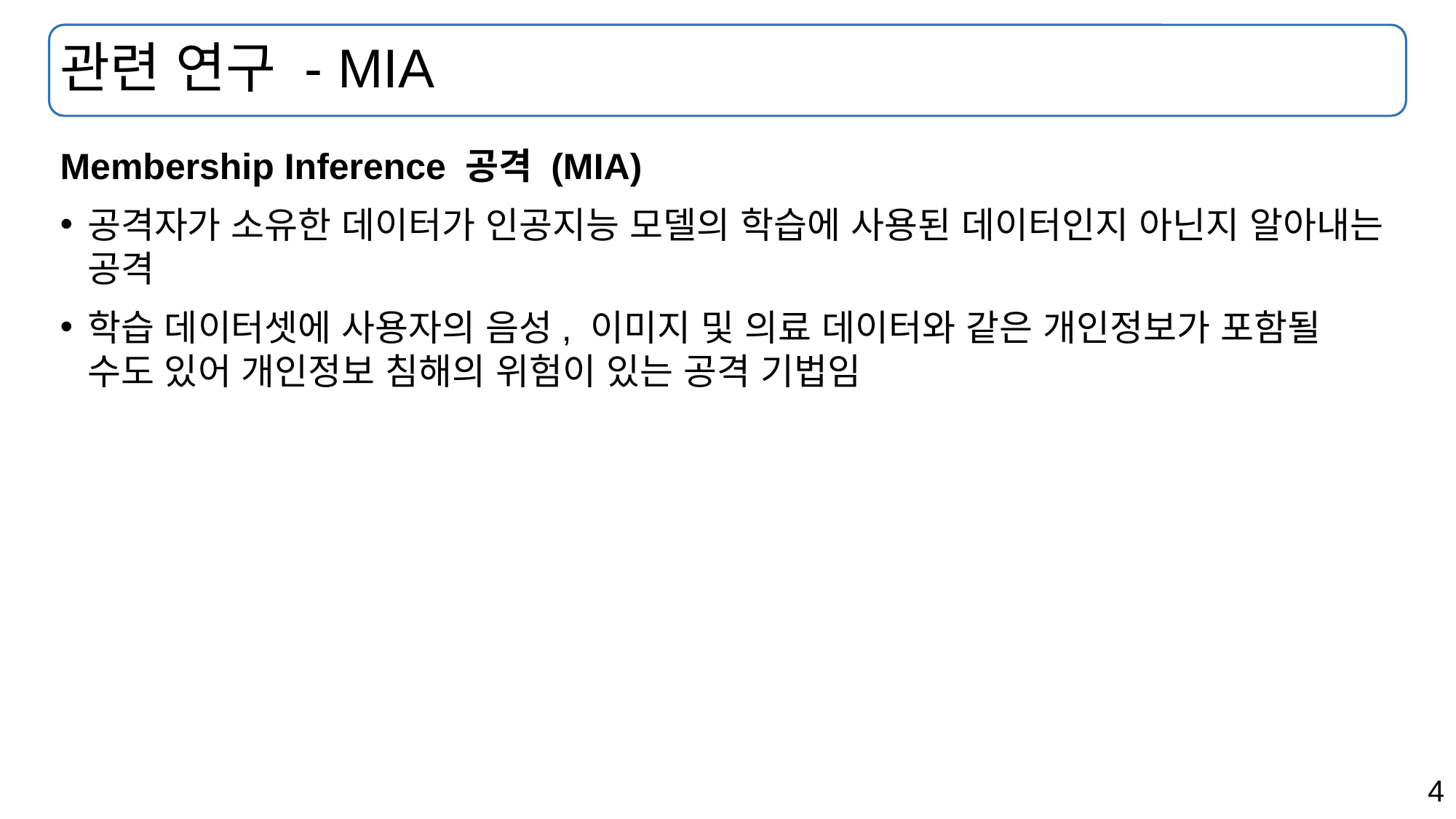

# 관련 연구 - MIA
Membership Inference 공격 (MIA)
공격자가 소유한 데이터가 인공지능 모델의 학습에 사용된 데이터인지 아닌지 알아내는 공격
학습 데이터셋에 사용자의 음성, 이미지 및 의료 데이터와 같은 개인정보가 포함될 수도 있어 개인정보 침해의 위험이 있는 공격 기법임